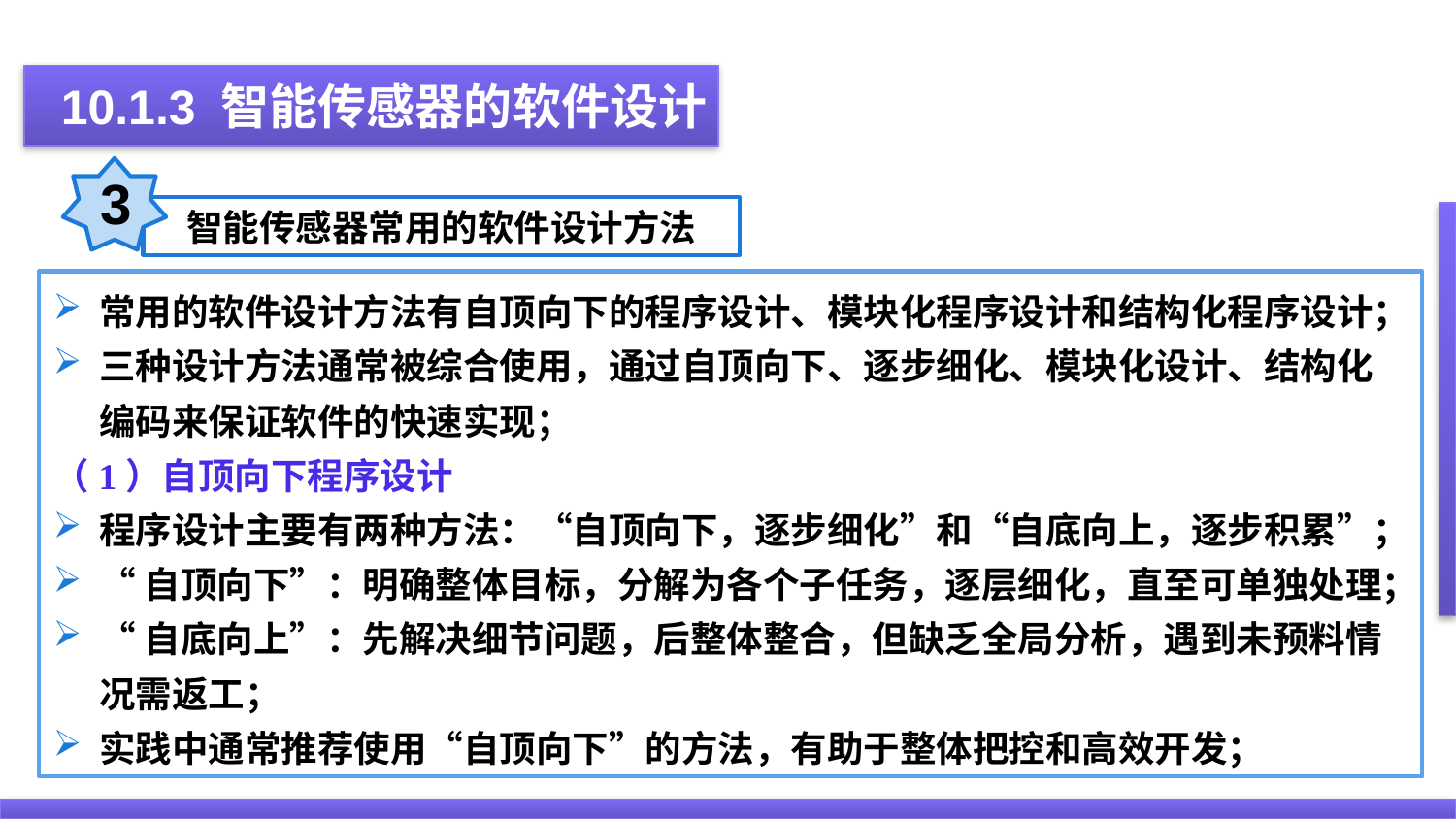

10.1.3 智能传感器的软件设计
 10.1.2 智能传感器的硬件结构设计
3
智能传感器常用的软件设计方法
常用的软件设计方法有自顶向下的程序设计、模块化程序设计和结构化程序设计；
三种设计方法通常被综合使用，通过自顶向下、逐步细化、模块化设计、结构化编码来保证软件的快速实现；
（1）自顶向下程序设计
程序设计主要有两种方法：“自顶向下，逐步细化”和“自底向上，逐步积累”；
“自顶向下”：明确整体目标，分解为各个子任务，逐层细化，直至可单独处理；
“自底向上”：先解决细节问题，后整体整合，但缺乏全局分析，遇到未预料情况需返工；
实践中通常推荐使用“自顶向下”的方法，有助于整体把控和高效开发；